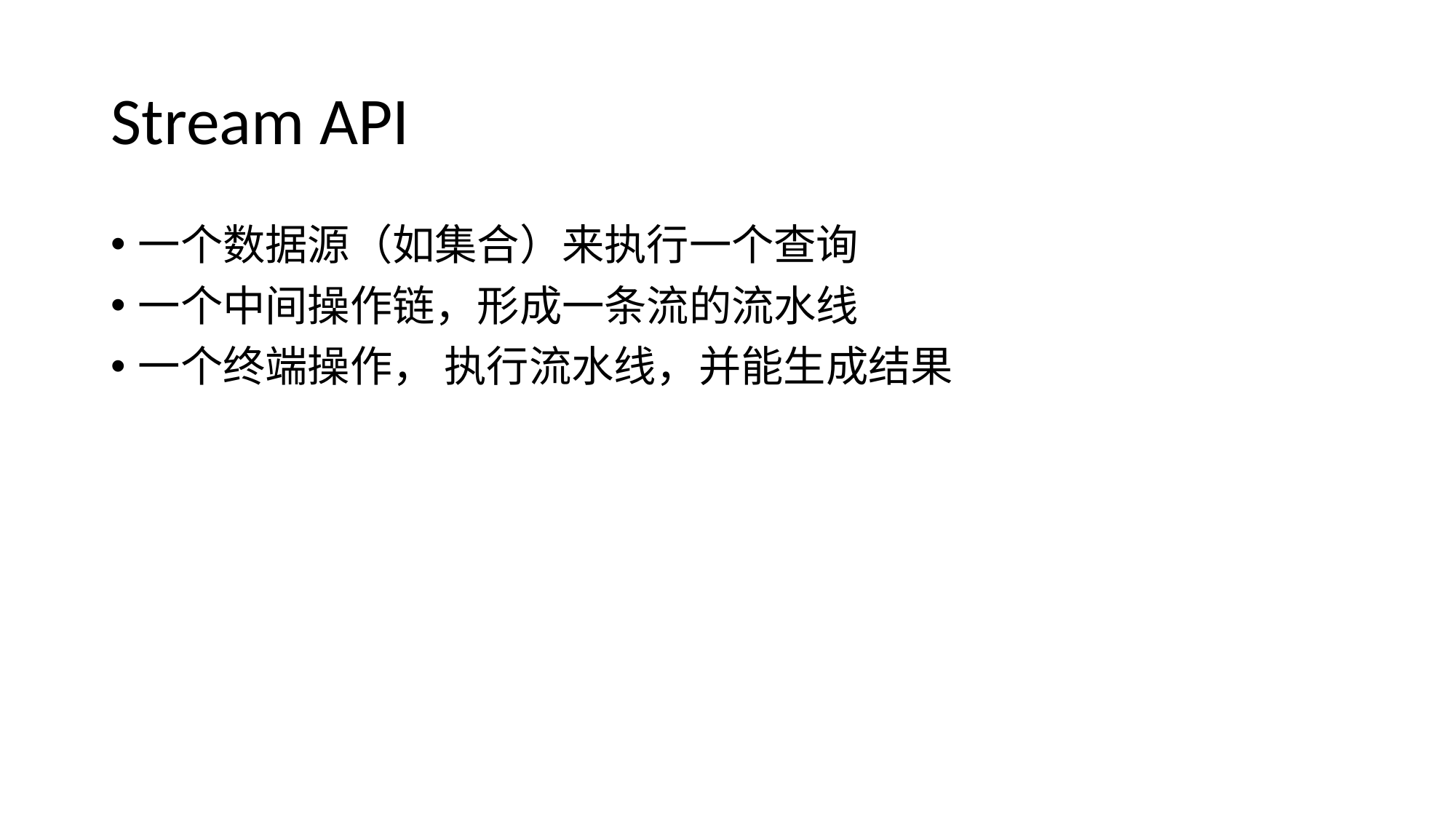

# Stream API
一个数据源（如集合）来执行一个查询
一个中间操作链，形成一条流的流水线
一个终端操作， 执行流水线，并能生成结果